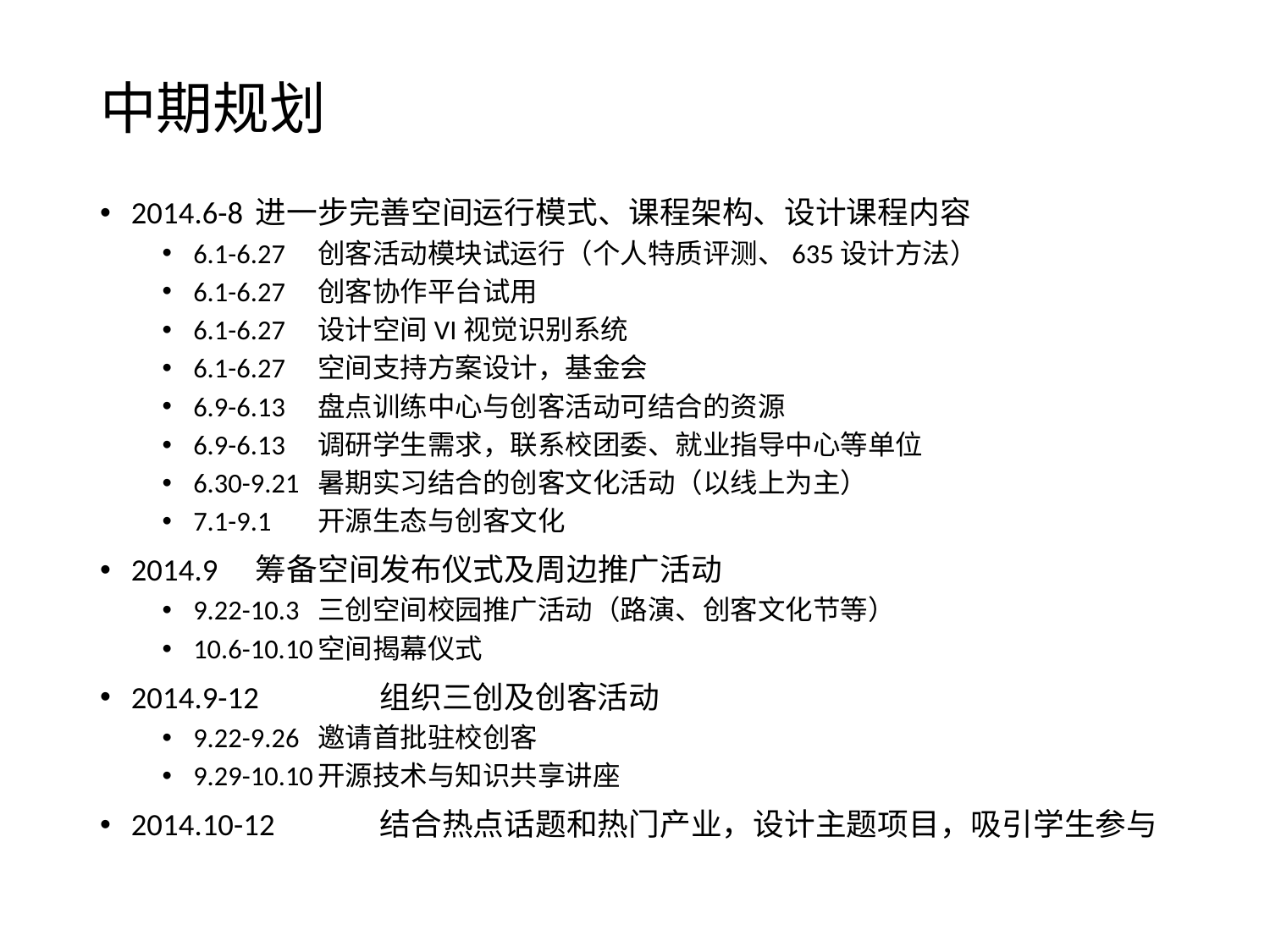

# 中期规划
2014.6-8	进一步完善空间运行模式、课程架构、设计课程内容
6.1-6.27	创客活动模块试运行（个人特质评测、635设计方法）
6.1-6.27	创客协作平台试用
6.1-6.27	设计空间VI视觉识别系统
6.1-6.27	空间支持方案设计，基金会
6.9-6.13	盘点训练中心与创客活动可结合的资源
6.9-6.13	调研学生需求，联系校团委、就业指导中心等单位
6.30-9.21	暑期实习结合的创客文化活动（以线上为主）
7.1-9.1	开源生态与创客文化
2014.9		筹备空间发布仪式及周边推广活动
9.22-10.3	三创空间校园推广活动（路演、创客文化节等）
10.6-10.10	空间揭幕仪式
2014.9-12	组织三创及创客活动
9.22-9.26	邀请首批驻校创客
9.29-10.10	开源技术与知识共享讲座
2014.10-12	结合热点话题和热门产业，设计主题项目，吸引学生参与